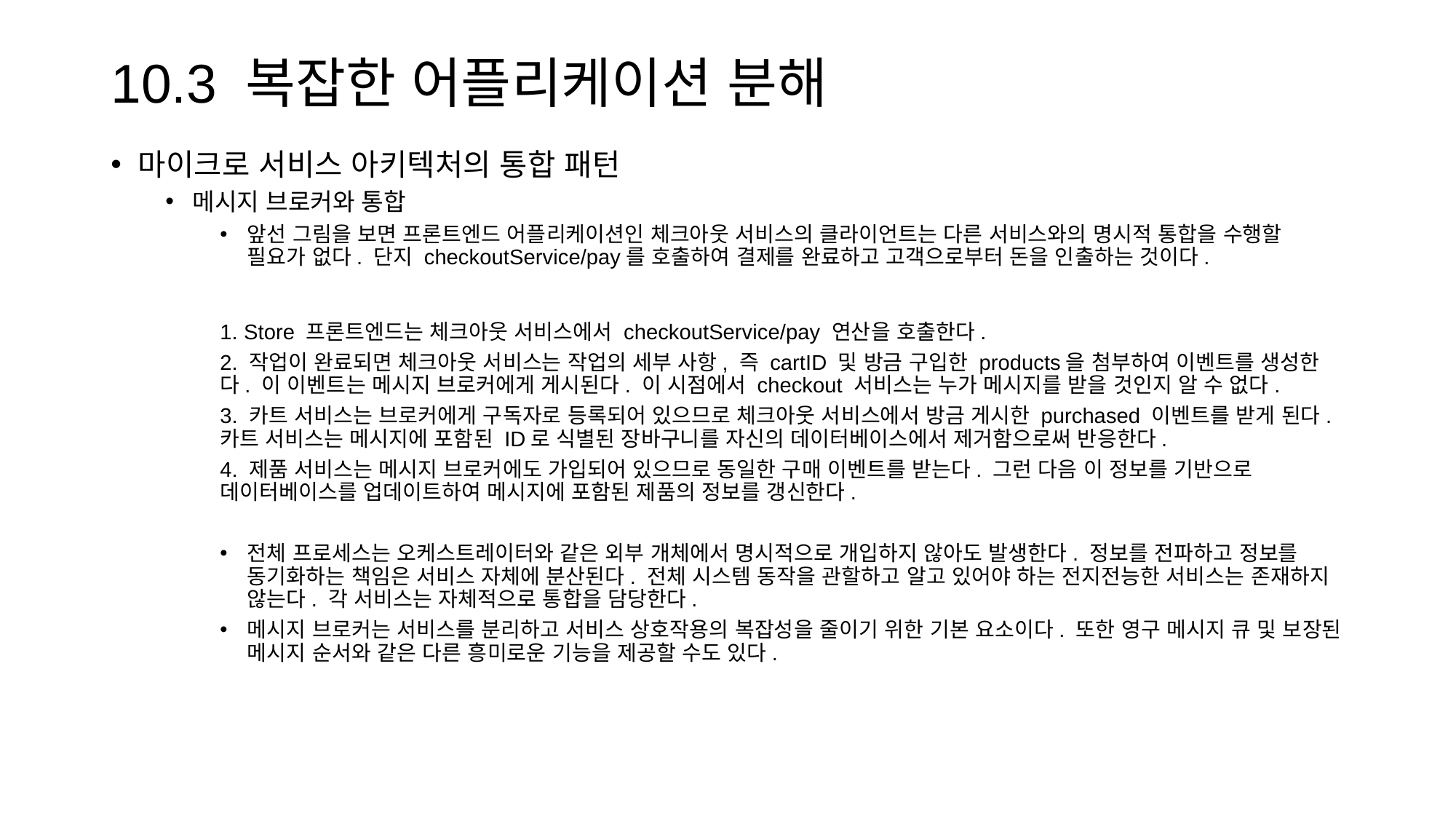

# 10.3 복잡한 어플리케이션 분해
마이크로 서비스 아키텍처의 통합 패턴
메시지 브로커와 통합
앞선 그림을 보면 프론트엔드 어플리케이션인 체크아웃 서비스의 클라이언트는 다른 서비스와의 명시적 통합을 수행할 필요가 없다. 단지 checkoutService/pay를 호출하여 결제를 완료하고 고객으로부터 돈을 인출하는 것이다.

1. Store 프론트엔드는 체크아웃 서비스에서 checkoutService/pay 연산을 호출한다.
2. 작업이 완료되면 체크아웃 서비스는 작업의 세부 사항, 즉 cartID 및 방금 구입한 products을 첨부하여 이벤트를 생성한다. 이 이벤트는 메시지 브로커에게 게시된다. 이 시점에서 checkout 서비스는 누가 메시지를 받을 것인지 알 수 없다.
3. 카트 서비스는 브로커에게 구독자로 등록되어 있으므로 체크아웃 서비스에서 방금 게시한 purchased 이벤트를 받게 된다. 카트 서비스는 메시지에 포함된 ID로 식별된 장바구니를 자신의 데이터베이스에서 제거함으로써 반응한다.
4. 제품 서비스는 메시지 브로커에도 가입되어 있으므로 동일한 구매 이벤트를 받는다. 그런 다음 이 정보를 기반으로 데이터베이스를 업데이트하여 메시지에 포함된 제품의 정보를 갱신한다.

전체 프로세스는 오케스트레이터와 같은 외부 개체에서 명시적으로 개입하지 않아도 발생한다. 정보를 전파하고 정보를 동기화하는 책임은 서비스 자체에 분산된다. 전체 시스템 동작을 관할하고 알고 있어야 하는 전지전능한 서비스는 존재하지 않는다. 각 서비스는 자체적으로 통합을 담당한다.
메시지 브로커는 서비스를 분리하고 서비스 상호작용의 복잡성을 줄이기 위한 기본 요소이다. 또한 영구 메시지 큐 및 보장된 메시지 순서와 같은 다른 흥미로운 기능을 제공할 수도 있다.